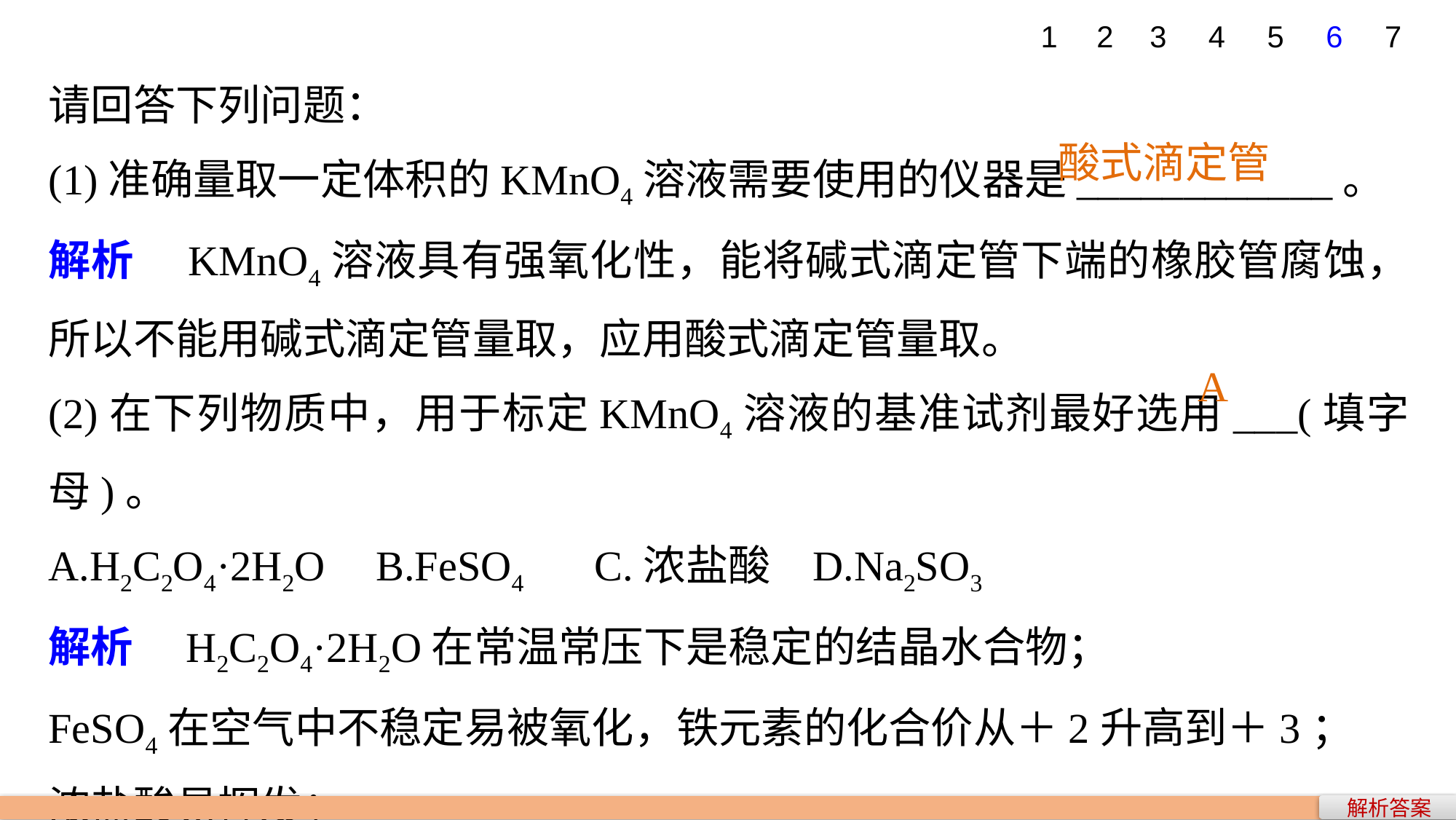

7
1
2
3
4
5
6
请回答下列问题：
(1)准确量取一定体积的KMnO4溶液需要使用的仪器是____________。
解析　KMnO4溶液具有强氧化性，能将碱式滴定管下端的橡胶管腐蚀，所以不能用碱式滴定管量取，应用酸式滴定管量取。
(2)在下列物质中，用于标定KMnO4溶液的基准试剂最好选用___(填字母)。
A.H2C2O4·2H2O  	B.FeSO4	C.浓盐酸  	D.Na2SO3
解析　H2C2O4·2H2O在常温常压下是稳定的结晶水合物；
FeSO4在空气中不稳定易被氧化，铁元素的化合价从＋2升高到＋3；
浓盐酸易挥发；
Na2SO3在空气中不稳定易被氧化成Na2SO4。
酸式滴定管
A
解析答案